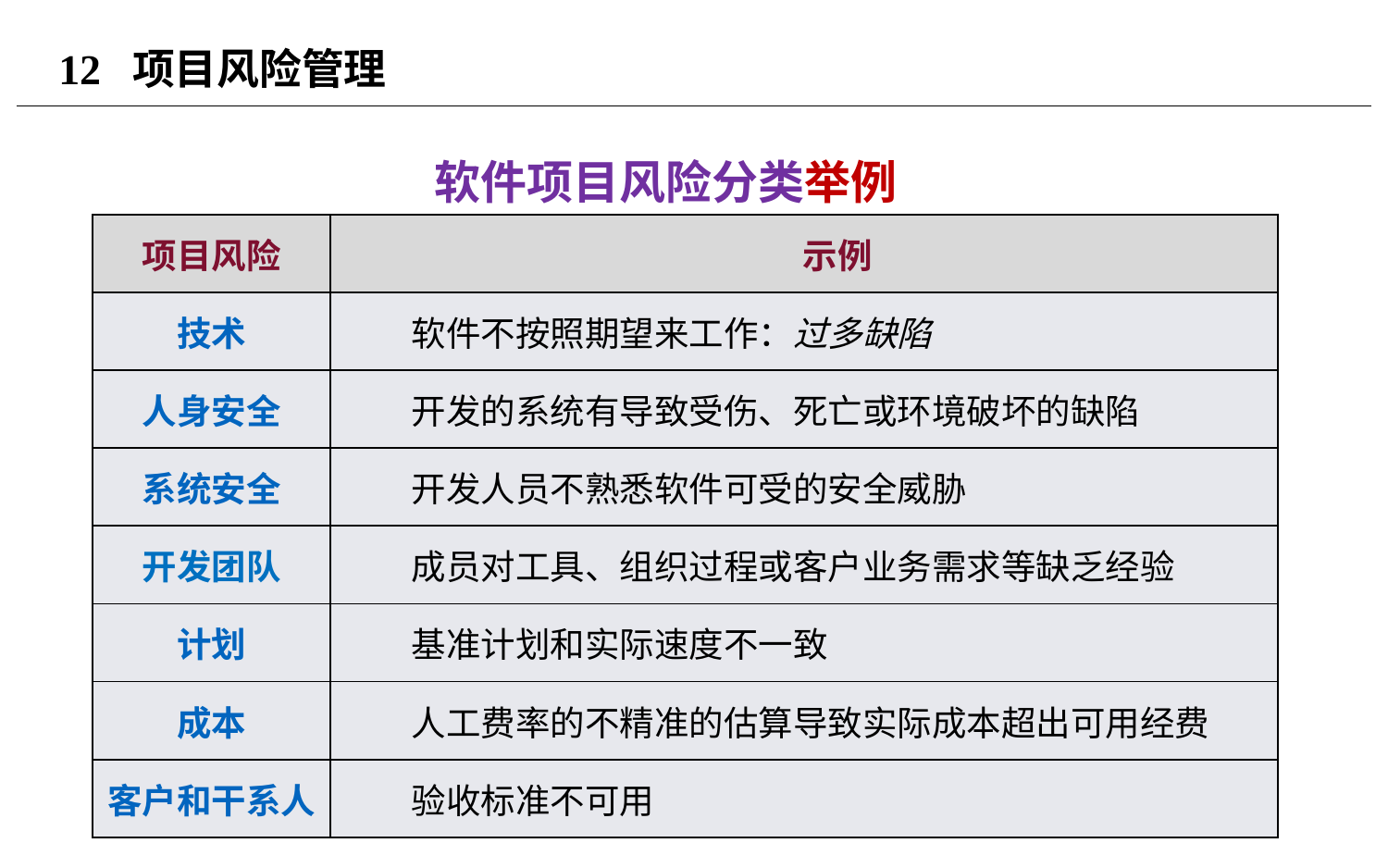

# 12  项目风险管理
软件项目风险分类举例

| 项目风险 | 示例 |
| --- | --- |
| 技术 | 软件不按照期望来工作：过多缺陷 |
| 人身安全 | 开发的系统有导致受伤、死亡或环境破坏的缺陷 |
| 系统安全 | 开发人员不熟悉软件可受的安全威胁 |
| 开发团队 | 成员对工具、组织过程或客户业务需求等缺乏经验 |
| 计划 | 基准计划和实际速度不一致 |
| 成本 | 人工费率的不精准的估算导致实际成本超出可用经费 |
| 客户和干系人 | 验收标准不可用 |